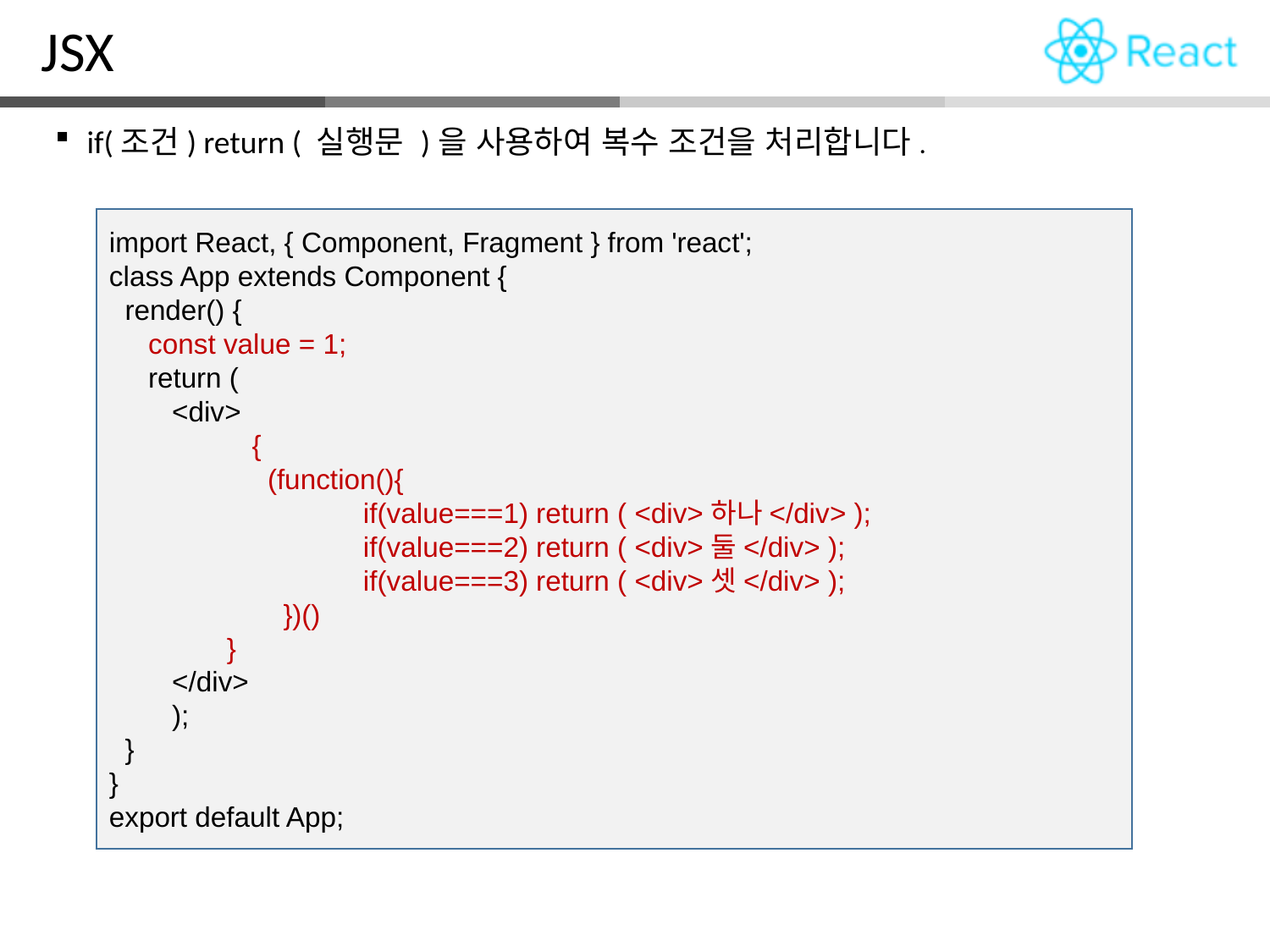

JSX
if(조건) return ( 실행문 )을 사용하여 복수 조건을 처리합니다.
import React, { Component, Fragment } from 'react';
class App extends Component {
  render() {
     const value = 1;
     return (
        <div>
 	  {
	    (function(){
		if(value===1) return ( <div>하나</div> );
		if(value===2) return ( <div>둘</div> );
		if(value===3) return ( <div>셋</div> );
	      })()
               }
        </div>
        );
  }
}
export default App;